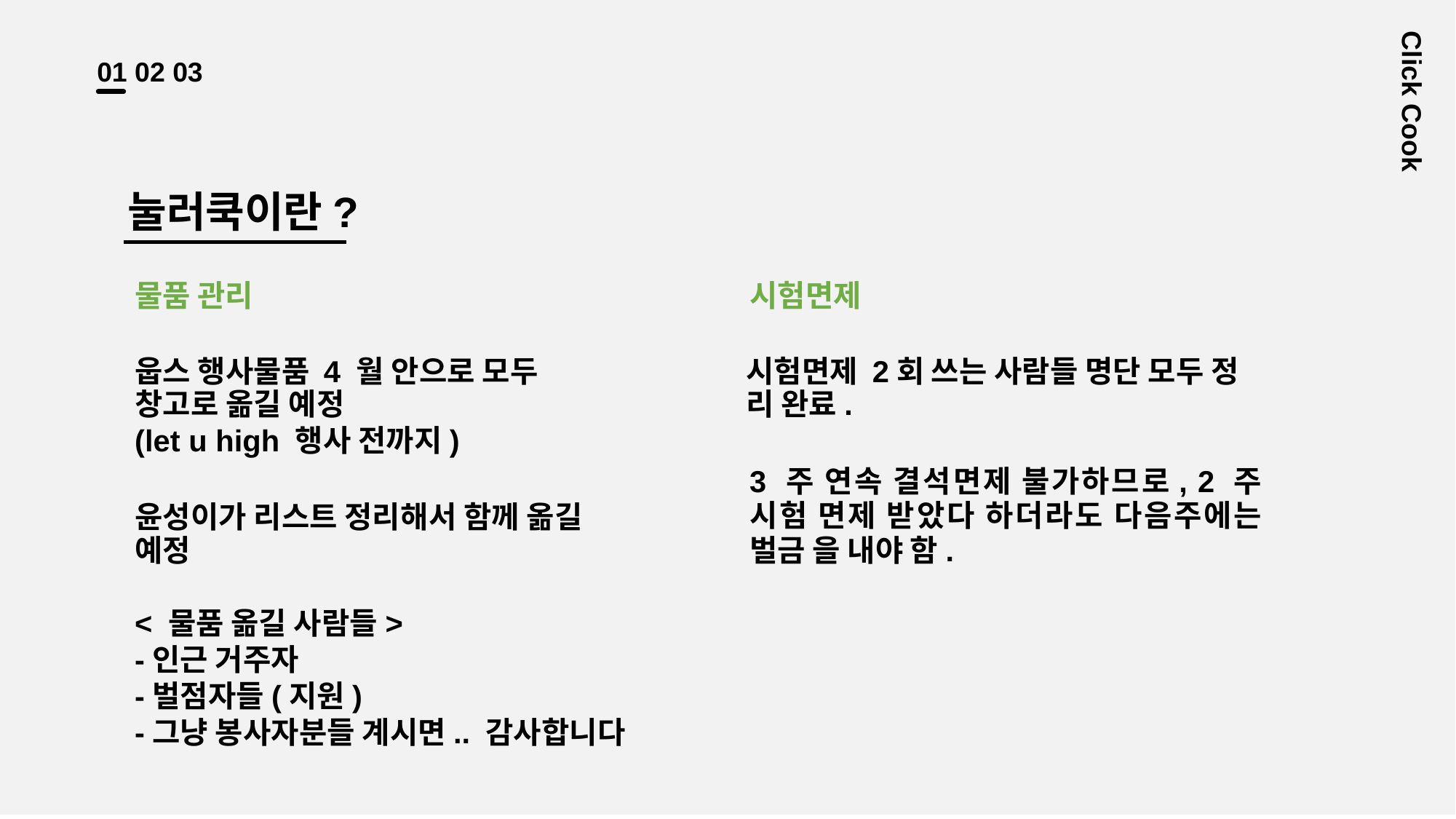

01 02 03

Click Cook
눌러쿡이란?

물품 관리
시험면제
웁스 행사물품 4 월 안으로 모두 창고로 옮길 예정
(let u high 행사 전까지)
시험면제 2회 쓰는 사람들 명단 모두 정 리 완료.
3 주 연속 결석면제 불가하므로, 2 주 시험 면제 받았다 하더라도 다음주에는 벌금 을 내야 함.
윤성이가 리스트 정리해서 함께 옮길 예정
< 물품 옮길 사람들>
-인근 거주자
-벌점자들(지원)
-그냥 봉사자분들 계시면.. 감사합니다